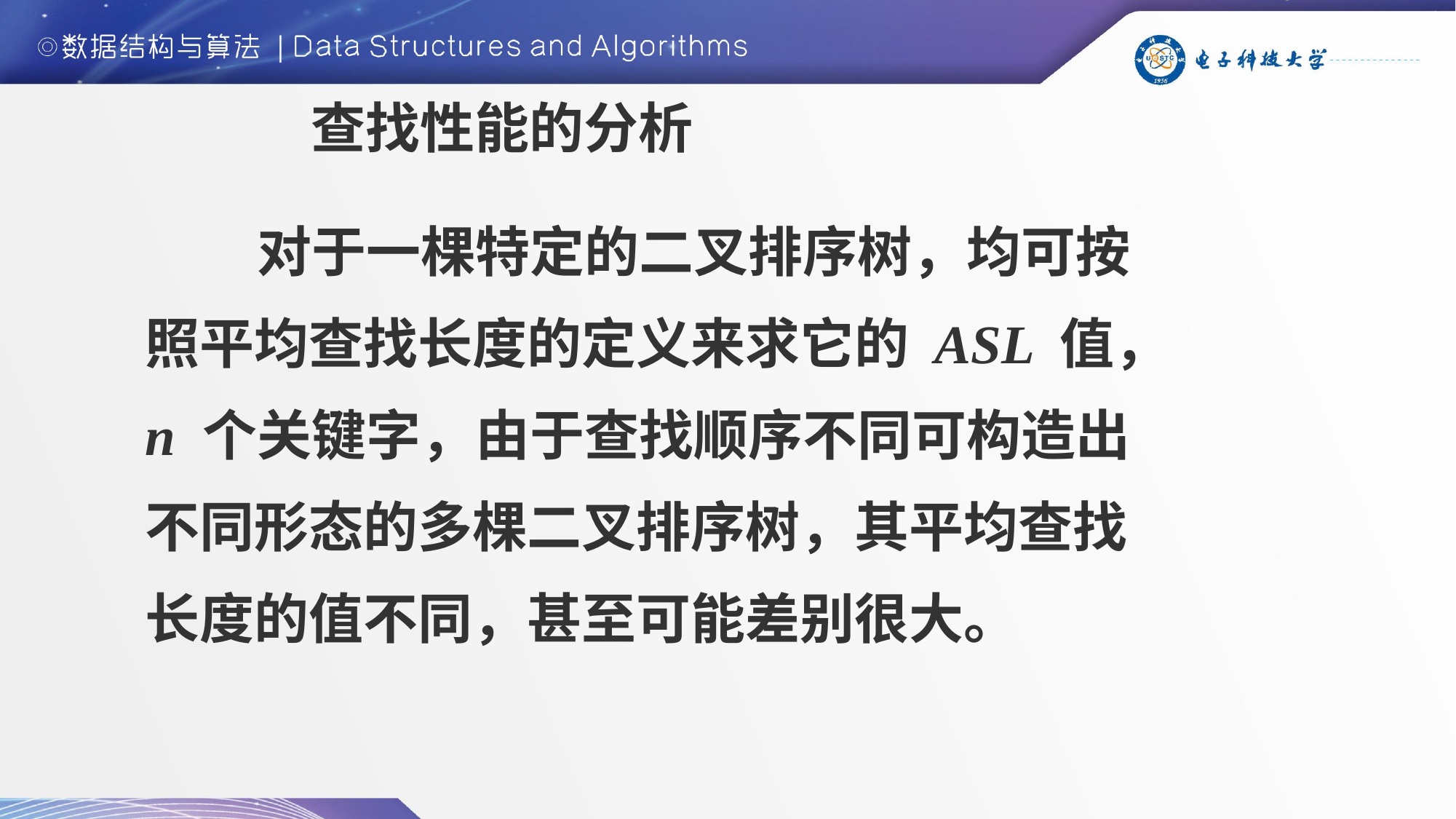

查找性能的分析
        对于一棵特定的二叉排序树，均可按照平均查找长度的定义来求它的 ASL 值，n 个关键字，由于查找顺序不同可构造出不同形态的多棵二叉排序树，其平均查找长度的值不同，甚至可能差别很大。